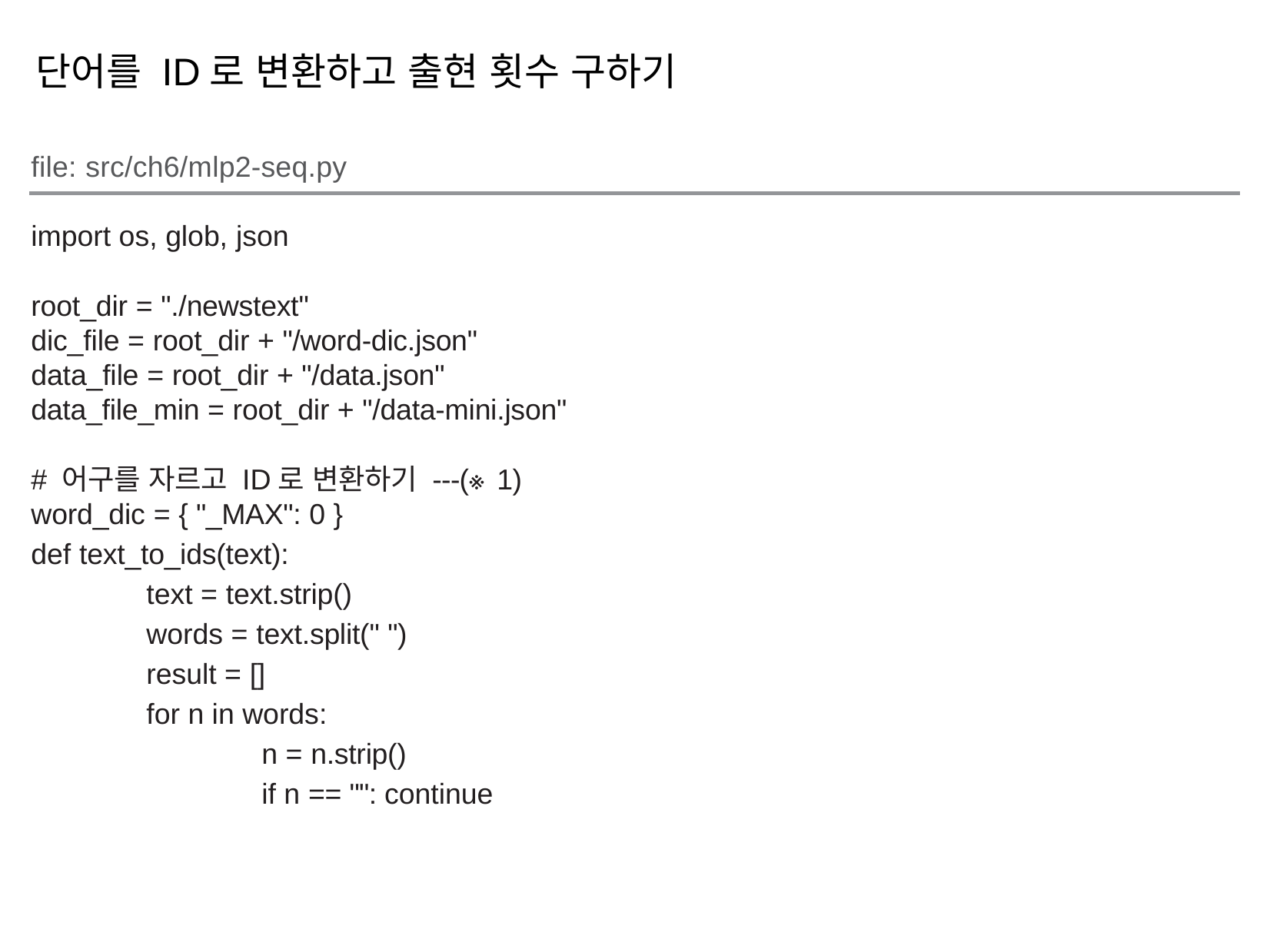

단어를 ID로 변환하고 출현 횟수 구하기
file: src/ch6/mlp2-seq.py

import os, glob, json

root_dir = "./newstext"
dic_file = root_dir + "/word-dic.json"
data_file = root_dir + "/data.json"
data_file_min = root_dir + "/data-mini.json"

# 어구를 자르고 ID로 변환하기 ---(※1)
word_dic = { "_MAX": 0 }
def text_to_ids(text):
	text = text.strip()
	words = text.split(" ")
	result = []
	for n in words:
		n = n.strip()
		if n == "": continue